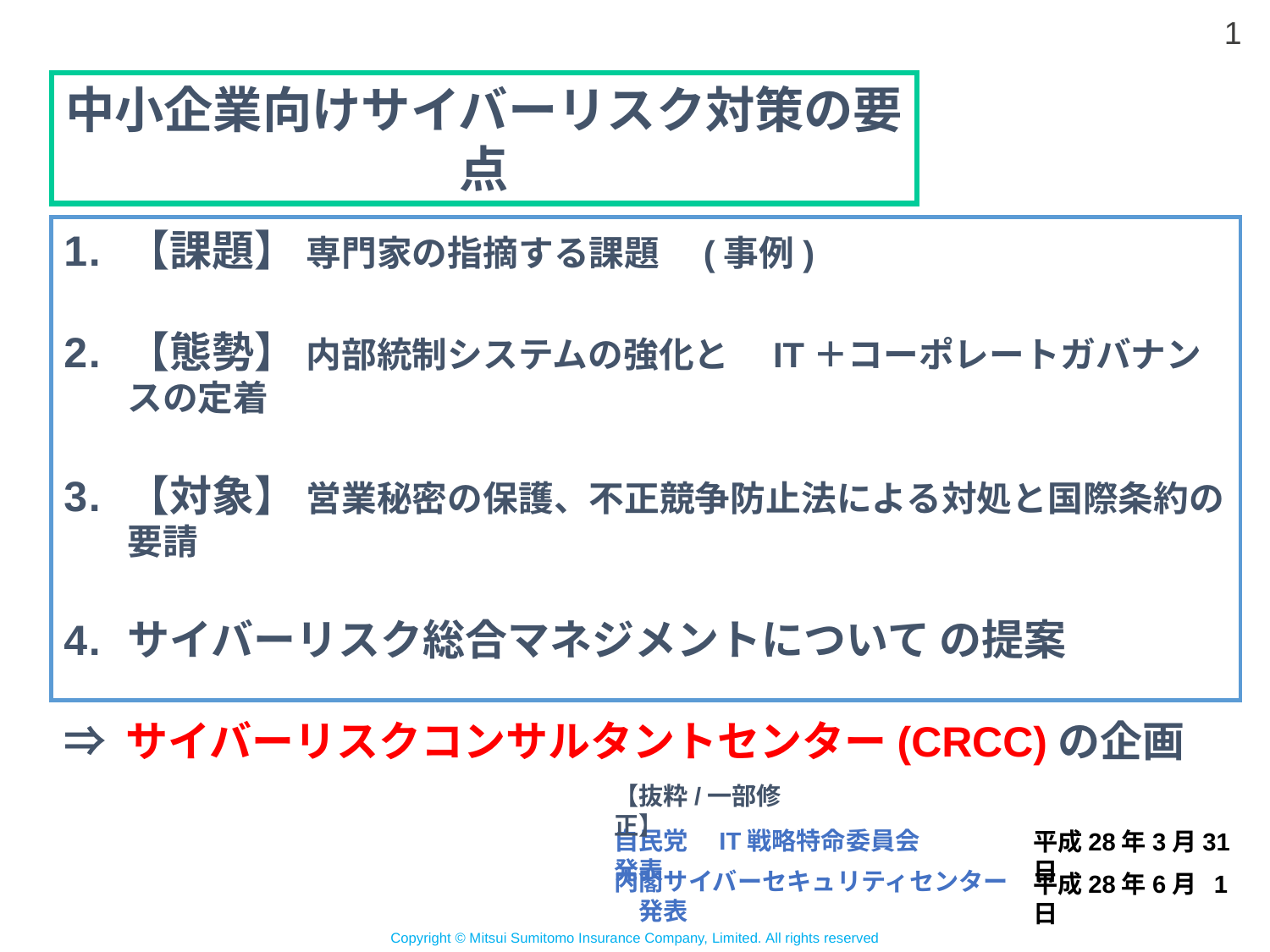

1
中小企業向けサイバーリスク対策の要点
【課題】 専門家の指摘する課題　(事例)

【態勢】 内部統制システムの強化と　IT＋コーポレートガバナンスの定着

【対象】 営業秘密の保護、不正競争防止法による対処と国際条約の要請

サイバーリスク総合マネジメントについて の提案

⇒ サイバーリスクコンサルタントセンター(CRCC)の企画
【抜粋/一部修正】
自民党　IT戦略特命委員会　　 　発表
平成28年3月31日
内閣サイバーセキュリティセンター　発表
平成28年6月  1日